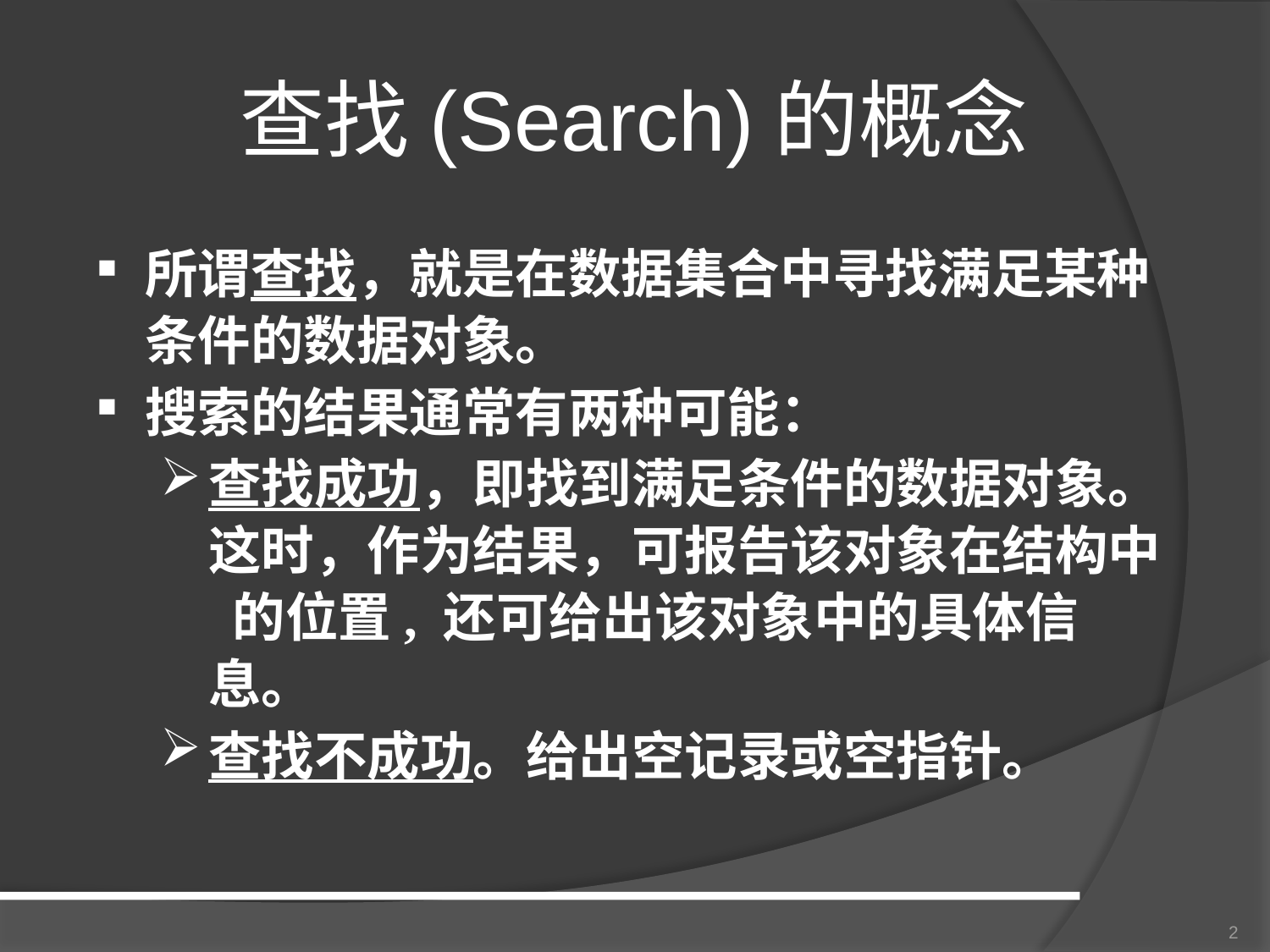

# 查找(Search)的概念
所谓查找，就是在数据集合中寻找满足某种条件的数据对象。
搜索的结果通常有两种可能：
查找成功，即找到满足条件的数据对象。这时，作为结果，可报告该对象在结构中    的位置, 还可给出该对象中的具体信息。
查找不成功。给出空记录或空指针。
2